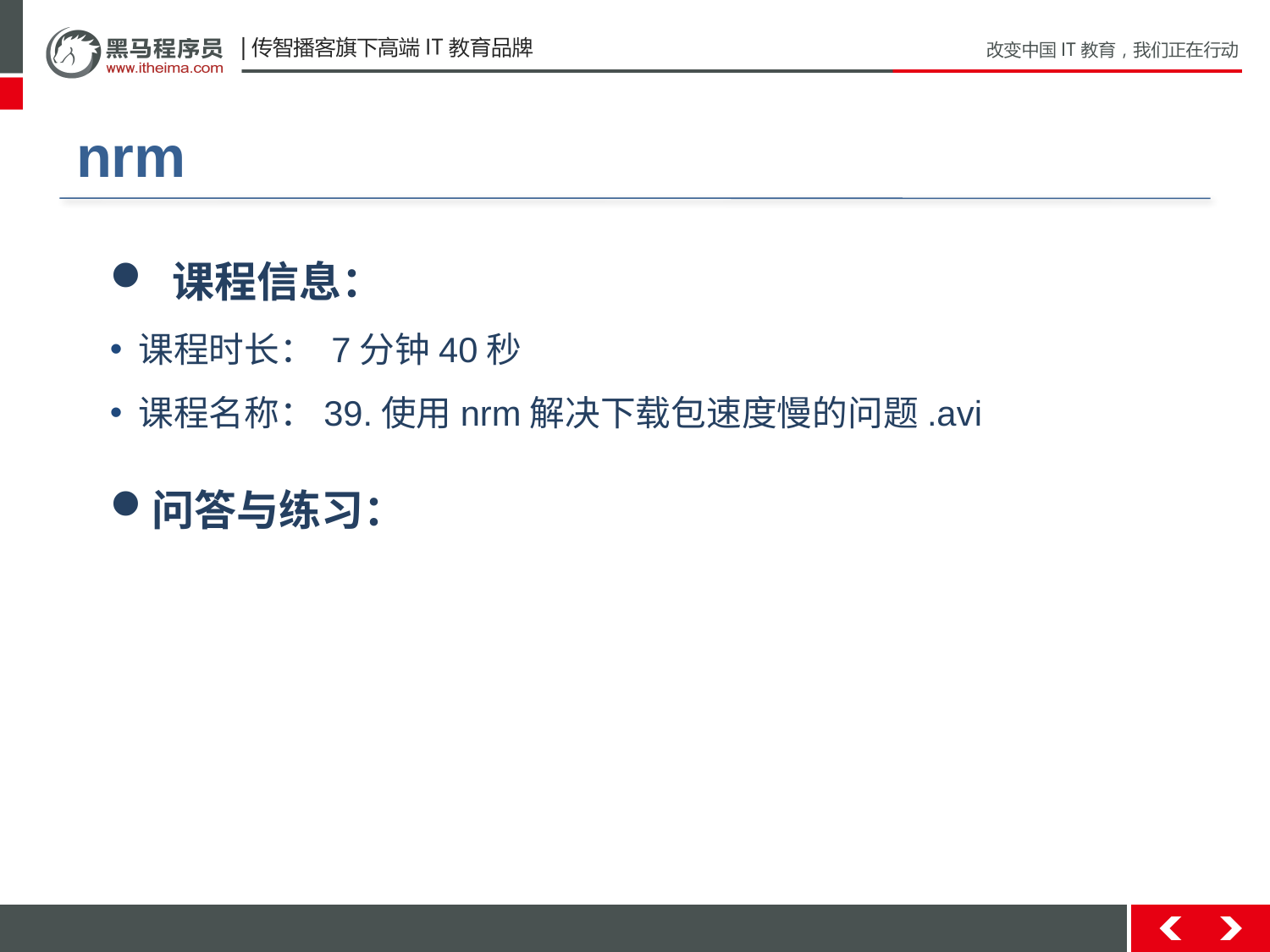

# nrm
 课程信息：
 课程时长： 7分钟40秒
 课程名称：39.使用nrm解决下载包速度慢的问题.avi
问答与练习：